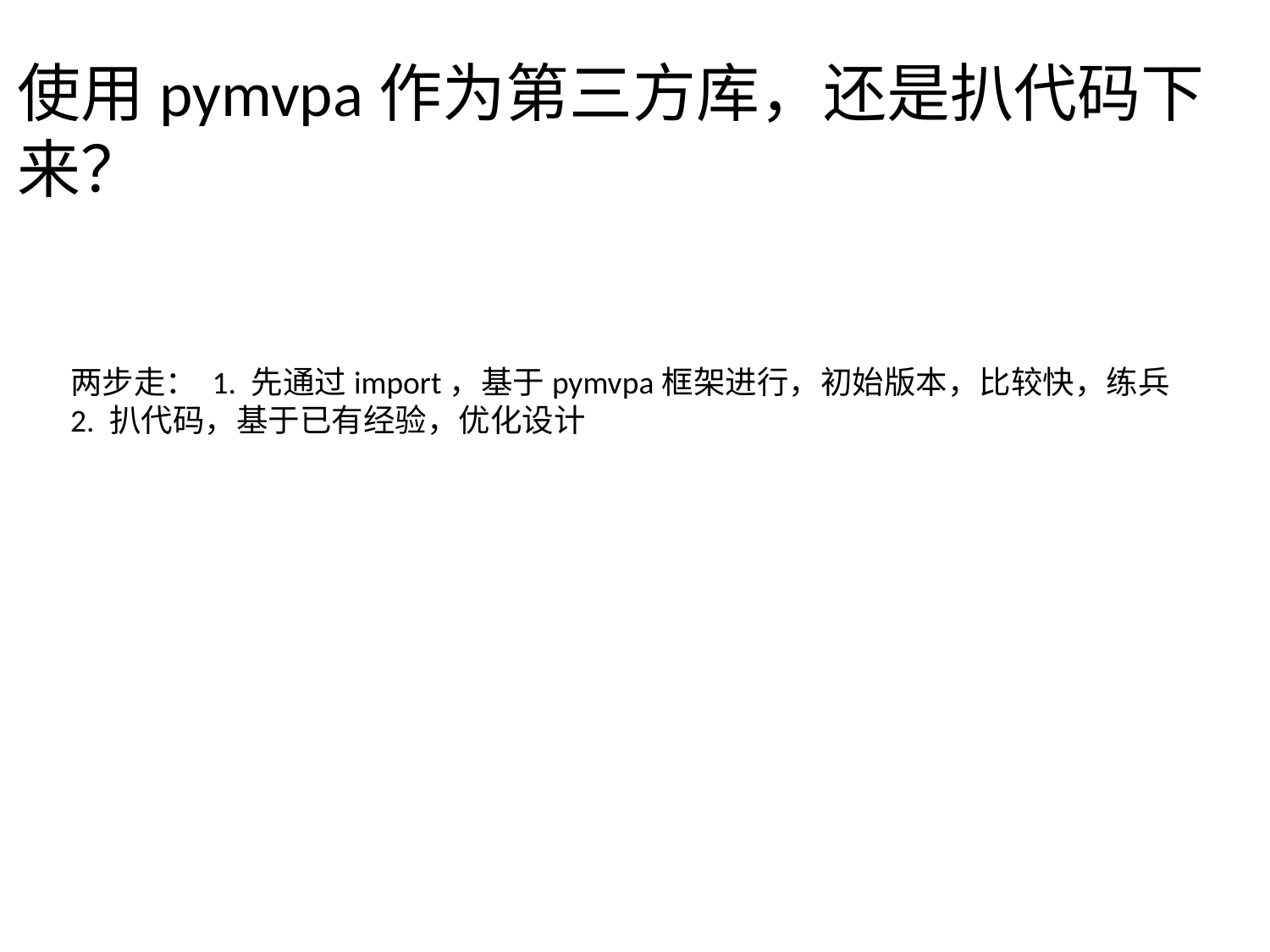

使用pymvpa作为第三方库，还是扒代码下来？
两步走： 1. 先通过import，基于pymvpa框架进行，初始版本，比较快，练兵
2. 扒代码，基于已有经验，优化设计